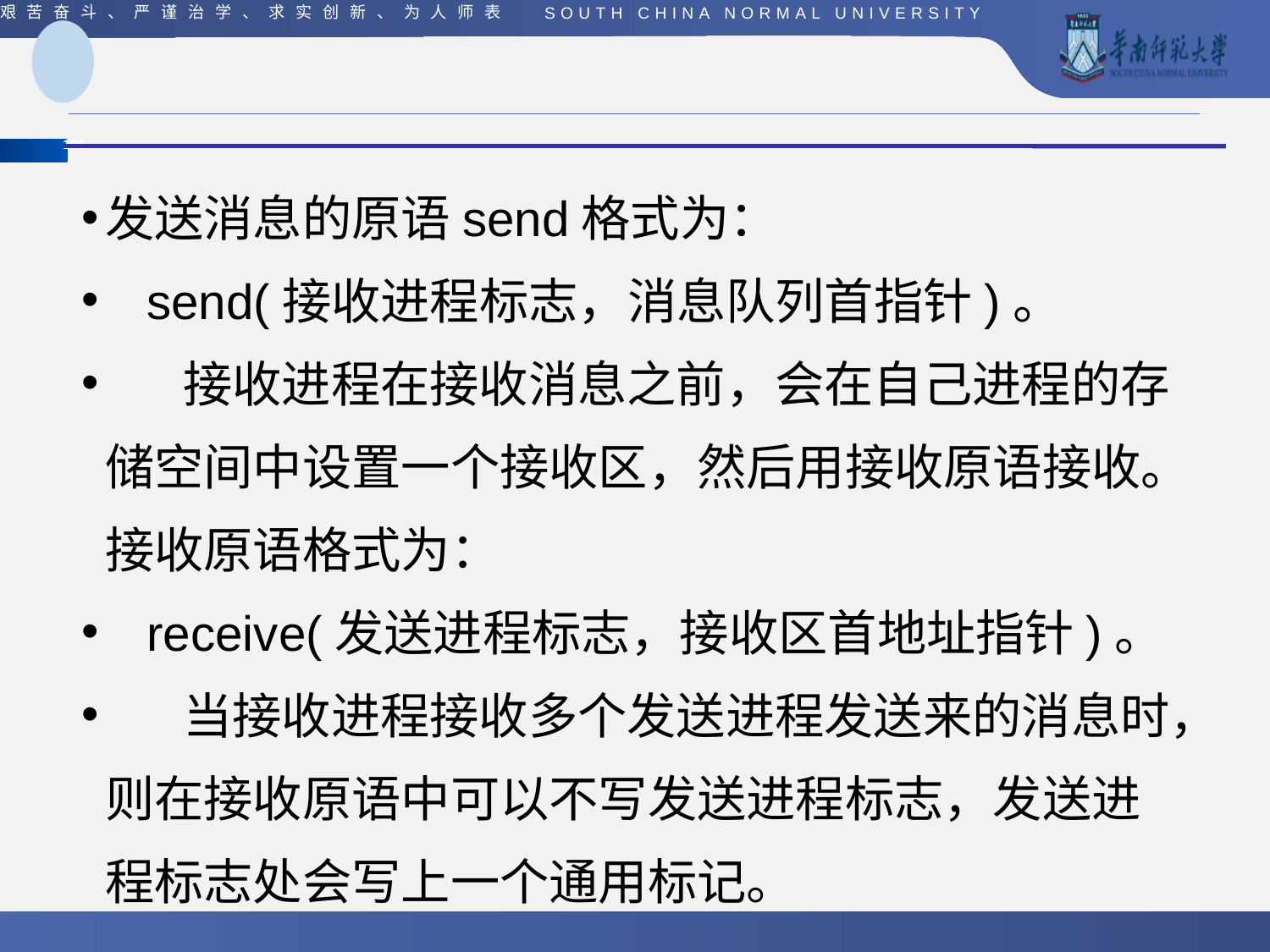

#
发送消息的原语send格式为：
   send(接收进程标志，消息队列首指针)。
      接收进程在接收消息之前，会在自己进程的存储空间中设置一个接收区，然后用接收原语接收。接收原语格式为：
   receive(发送进程标志，接收区首地址指针)。
      当接收进程接收多个发送进程发送来的消息时，则在接收原语中可以不写发送进程标志，发送进程标志处会写上一个通用标记。

106